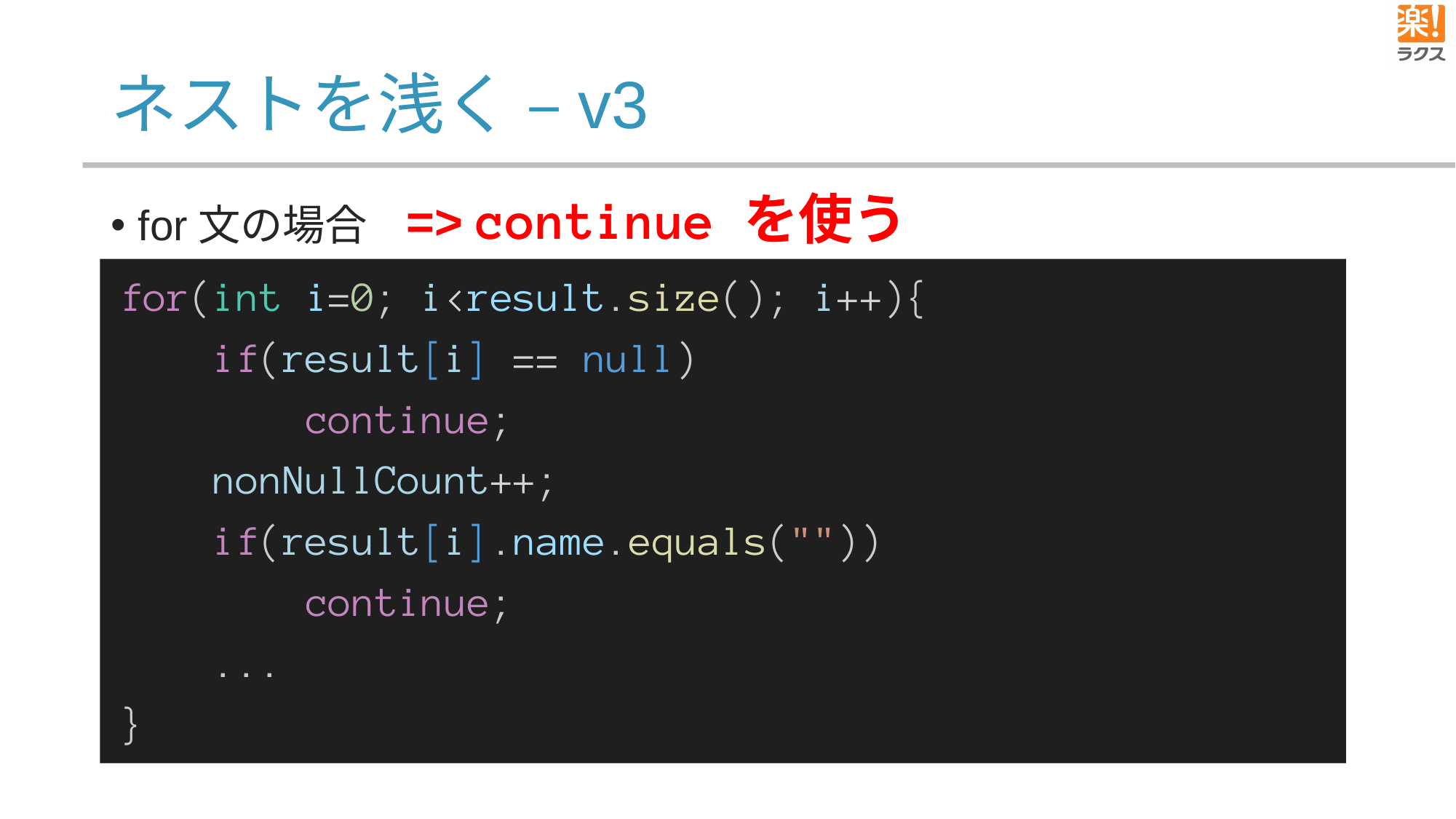

# ネストを浅く –v3
=> continue を使う
for文の場合
for(int i=0; i<result.size(); i++){
    if(result[i] == null)
        continue;
    nonNullCount++;
    if(result[i].name.equals(""))
        continue;
    ...
}